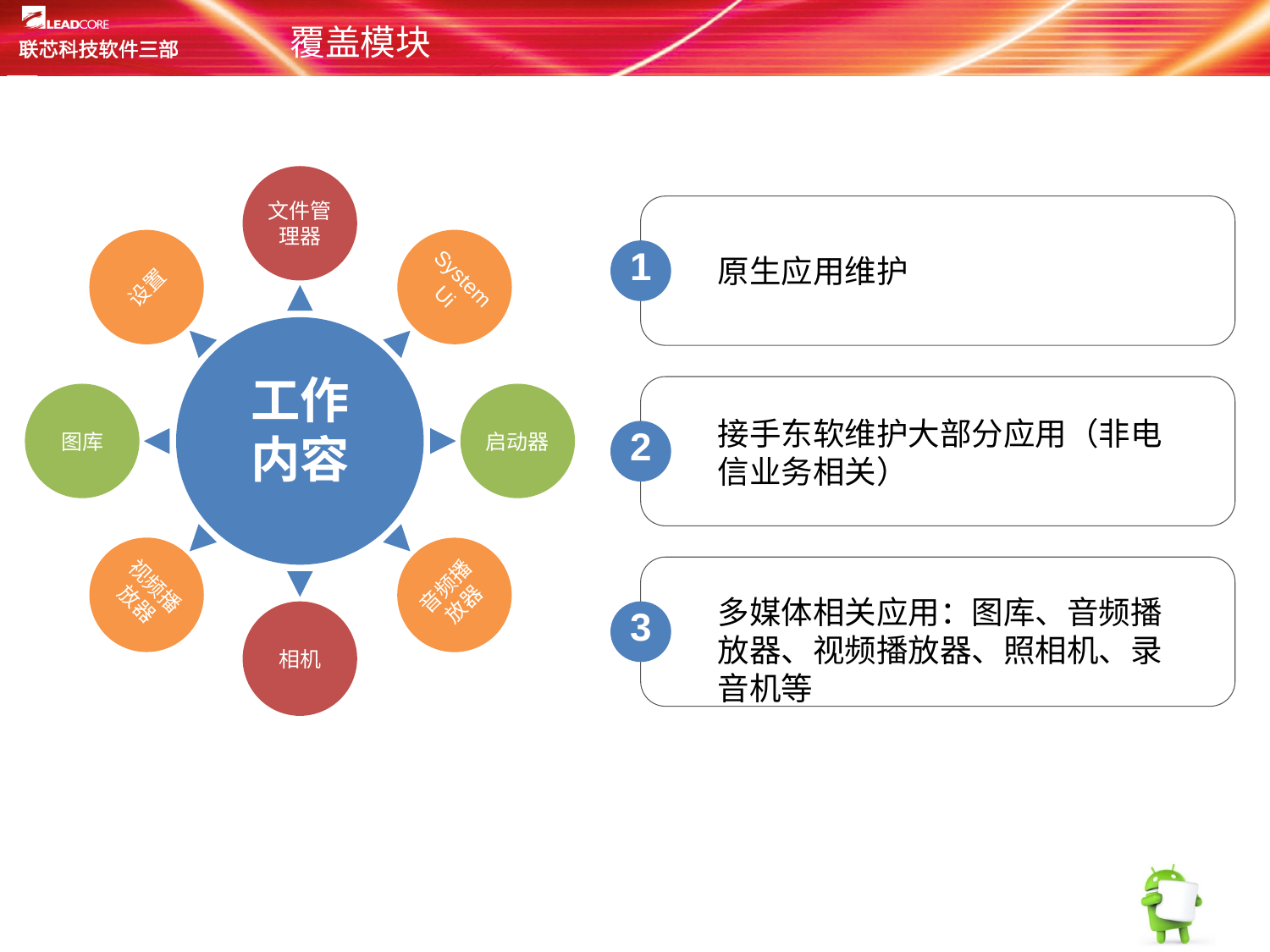

# 覆盖模块
文件管理器
设置
SystemUi

工作内容
图库
启动器

视频播放器
音频播放器

相机

1
原生应用维护

接手东软维护大部分应用（非电信业务相关）

2

多媒体相关应用：图库、音频播放器、视频播放器、照相机、录音机等

3